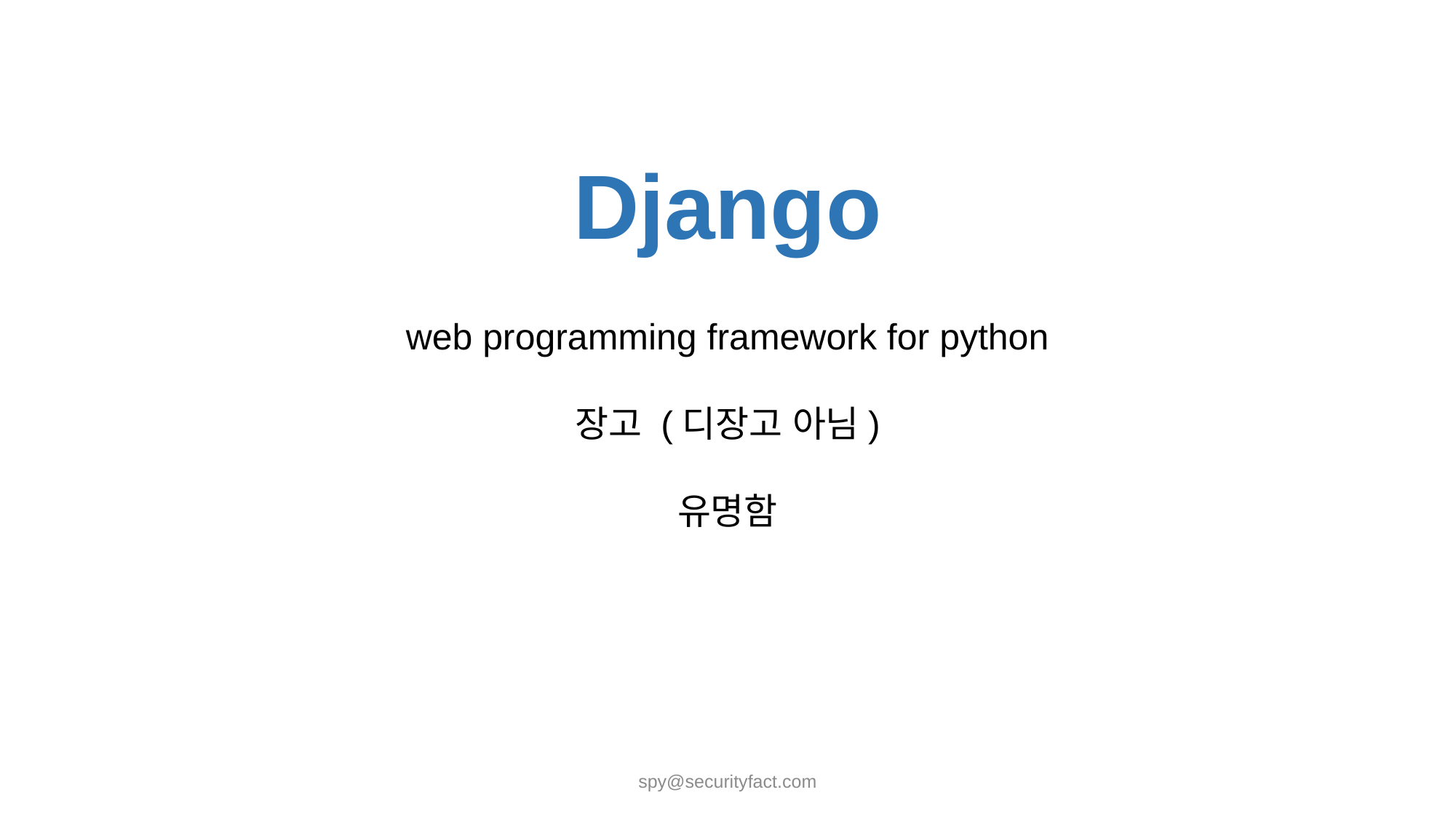

Django
web programming framework for python

장고 (디장고 아님)

유명함
spy@securityfact.com